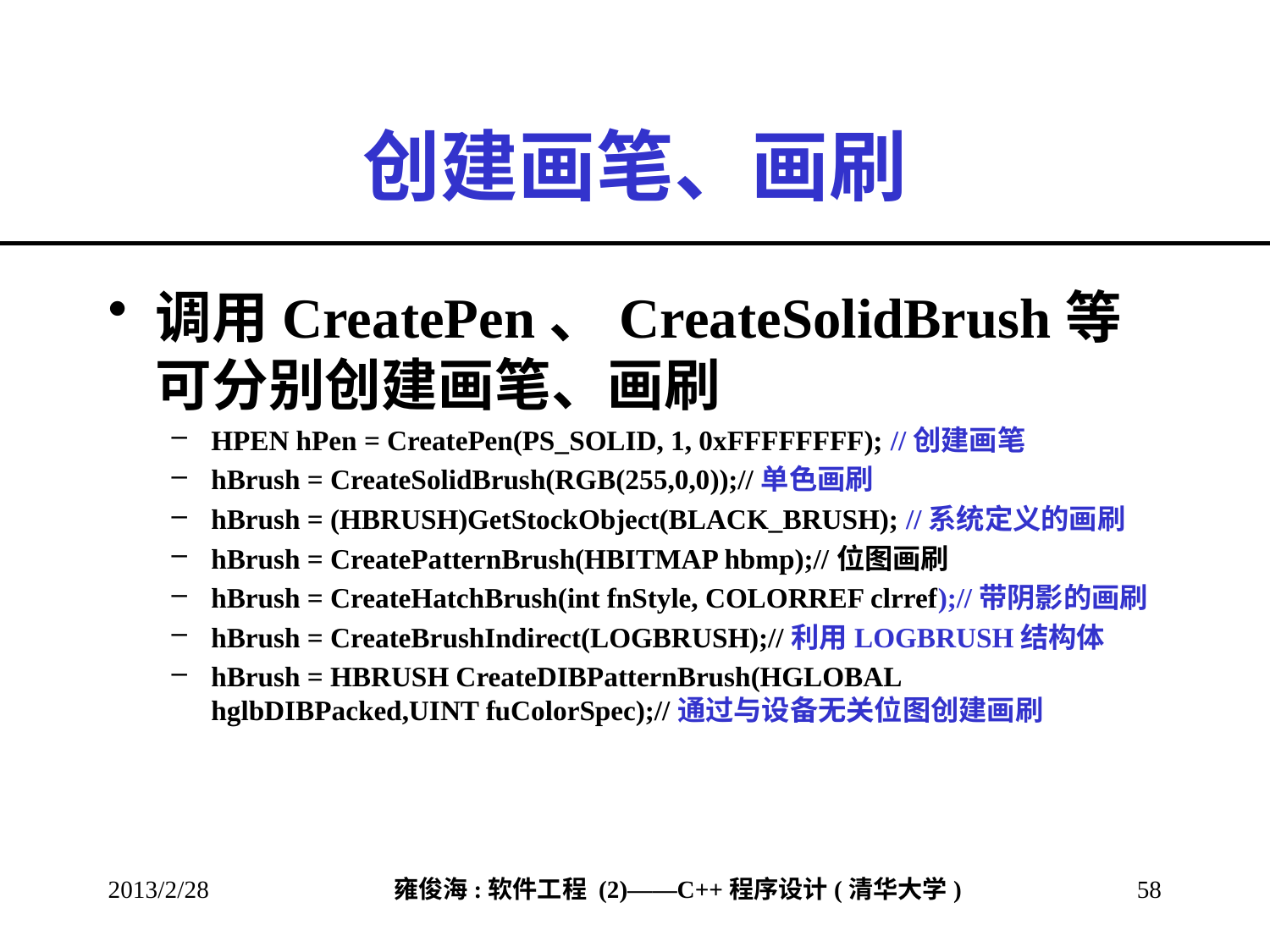

# 创建画笔、画刷
调用CreatePen、CreateSolidBrush等可分别创建画笔、画刷
HPEN hPen = CreatePen(PS_SOLID, 1, 0xFFFFFFFF); //创建画笔
hBrush = CreateSolidBrush(RGB(255,0,0));//单色画刷
hBrush = (HBRUSH)GetStockObject(BLACK_BRUSH); //系统定义的画刷
hBrush = CreatePatternBrush(HBITMAP hbmp);//位图画刷
hBrush = CreateHatchBrush(int fnStyle, COLORREF clrref);//带阴影的画刷
hBrush = CreateBrushIndirect(LOGBRUSH);//利用LOGBRUSH结构体
hBrush = HBRUSH CreateDIBPatternBrush(HGLOBAL hglbDIBPacked,UINT fuColorSpec);//通过与设备无关位图创建画刷
2013/2/28
58